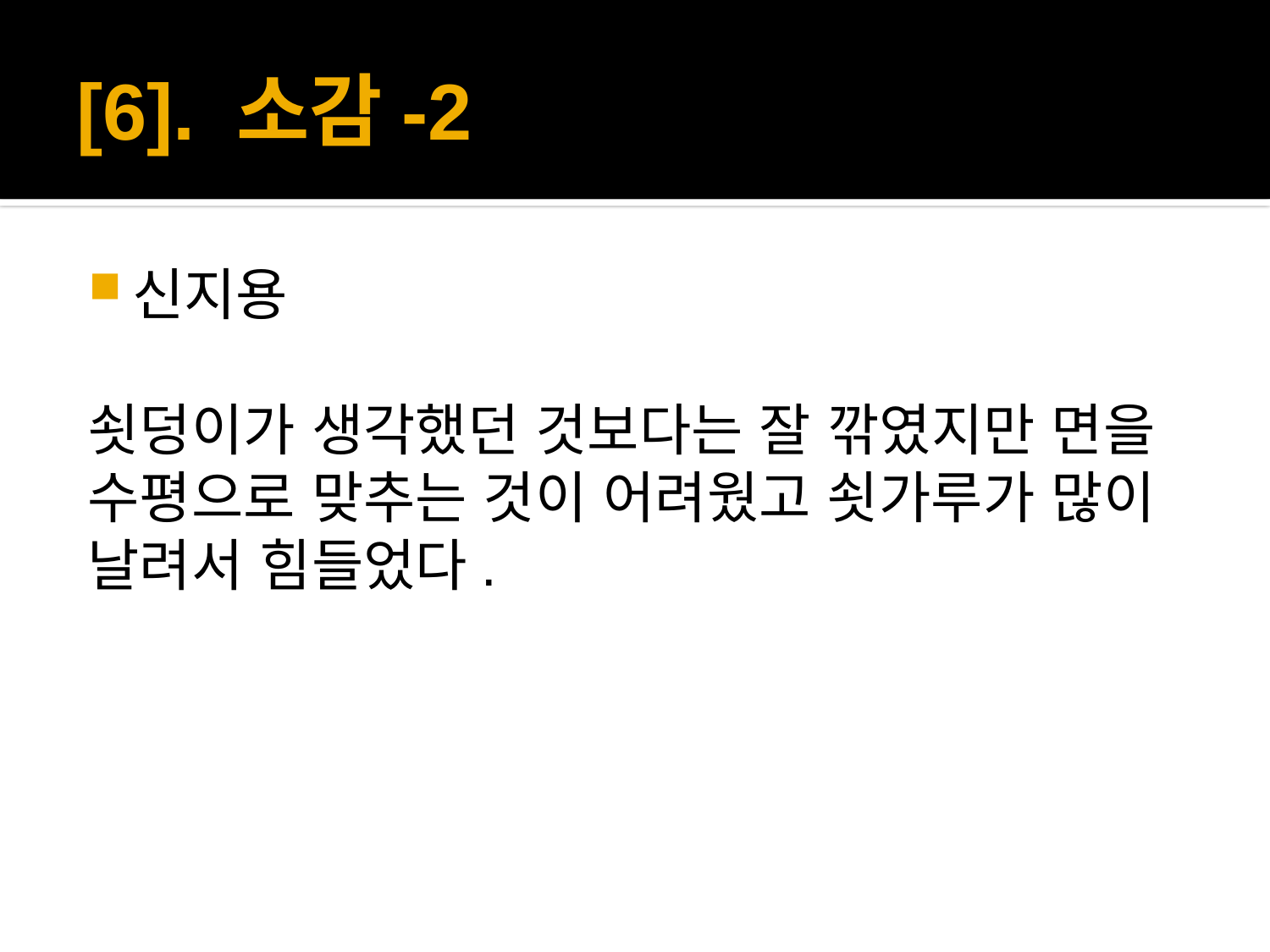

# [6]. 소감-2
신지용

쇳덩이가 생각했던 것보다는 잘 깎였지만 면을 수평으로 맞추는 것이 어려웠고 쇳가루가 많이 날려서 힘들었다.